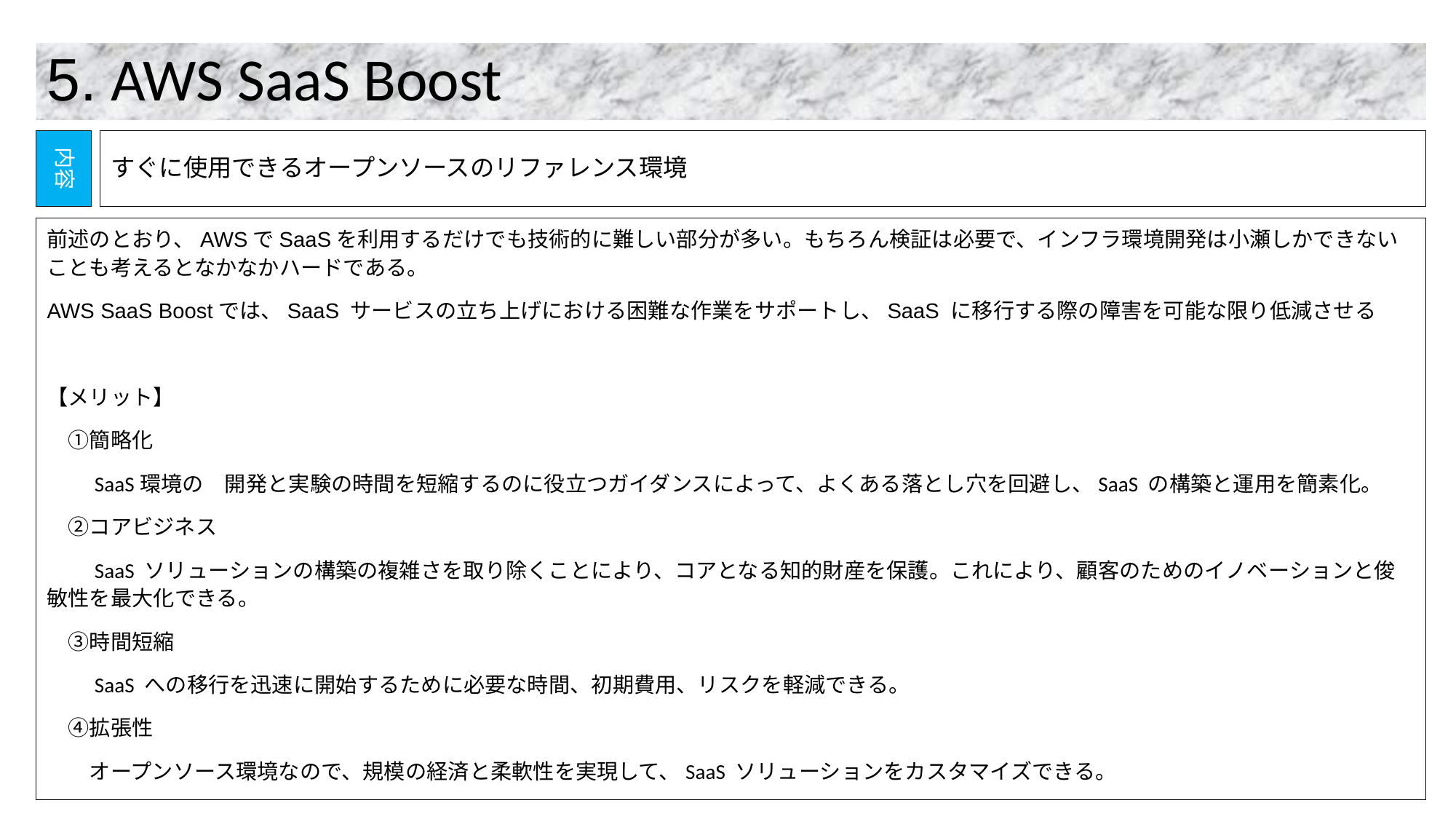

# 5. AWS SaaS Boost
内容
すぐに使用できるオープンソースのリファレンス環境
前述のとおり、AWSでSaaSを利用するだけでも技術的に難しい部分が多い。もちろん検証は必要で、インフラ環境開発は小瀬しかできないことも考えるとなかなかハードである。
AWS SaaS Boostでは、SaaS サービスの立ち上げにおける困難な作業をサポートし、SaaS に移行する際の障害を可能な限り低減させる

【メリット】
　①簡略化
　　SaaS環境の　開発と実験の時間を短縮するのに役立つガイダンスによって、よくある落とし穴を回避し、SaaS の構築と運用を簡素化。
　②コアビジネス
　　SaaS ソリューションの構築の複雑さを取り除くことにより、コアとなる知的財産を保護。これにより、顧客のためのイノベーションと俊敏性を最大化できる。
　③時間短縮
　　SaaS への移行を迅速に開始するために必要な時間、初期費用、リスクを軽減できる。
　④拡張性
　　オープンソース環境なので、規模の経済と柔軟性を実現して、SaaS ソリューションをカスタマイズできる。